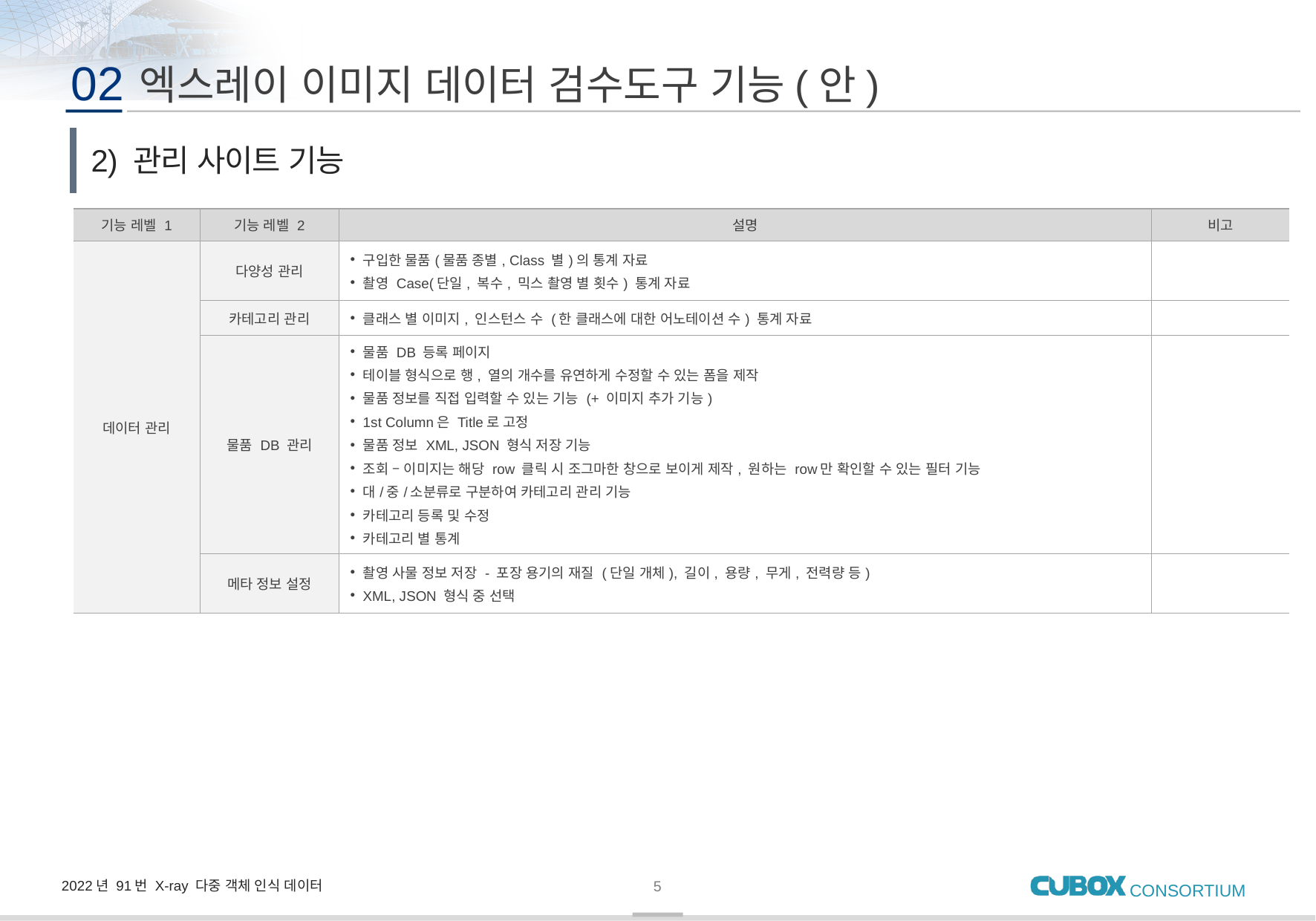

02
엑스레이 이미지 데이터 검수도구 기능(안)
2) 관리 사이트 기능
| 기능 레벨 1 | 기능 레벨 2 | 설명 | 비고 |
| --- | --- | --- | --- |
| 데이터 관리 | 다양성 관리 | 구입한 물품(물품 종별, Class 별)의 통계 자료 촬영 Case(단일, 복수, 믹스 촬영 별 횟수) 통계 자료 |  |
|  | 카테고리 관리 | 클래스 별 이미지, 인스턴스 수 (한 클래스에 대한 어노테이션 수) 통계 자료 |  |
|  | 물품 DB 관리 | 물품 DB 등록 페이지 테이블 형식으로 행, 열의 개수를 유연하게 수정할 수 있는 폼을 제작 물품 정보를 직접 입력할 수 있는 기능 (+ 이미지 추가 기능) 1st Column은 Title로 고정 물품 정보 XML, JSON 형식 저장 기능 조회 – 이미지는 해당 row 클릭 시 조그마한 창으로 보이게 제작, 원하는 row만 확인할 수 있는 필터 기능 대/중/소분류로 구분하여 카테고리 관리 기능 카테고리 등록 및 수정 카테고리 별 통계 |  |
|  | 메타 정보 설정 | 촬영 사물 정보 저장 - 포장 용기의 재질 (단일 개체), 길이, 용량, 무게, 전력량 등) XML, JSON 형식 중 선택 |  |